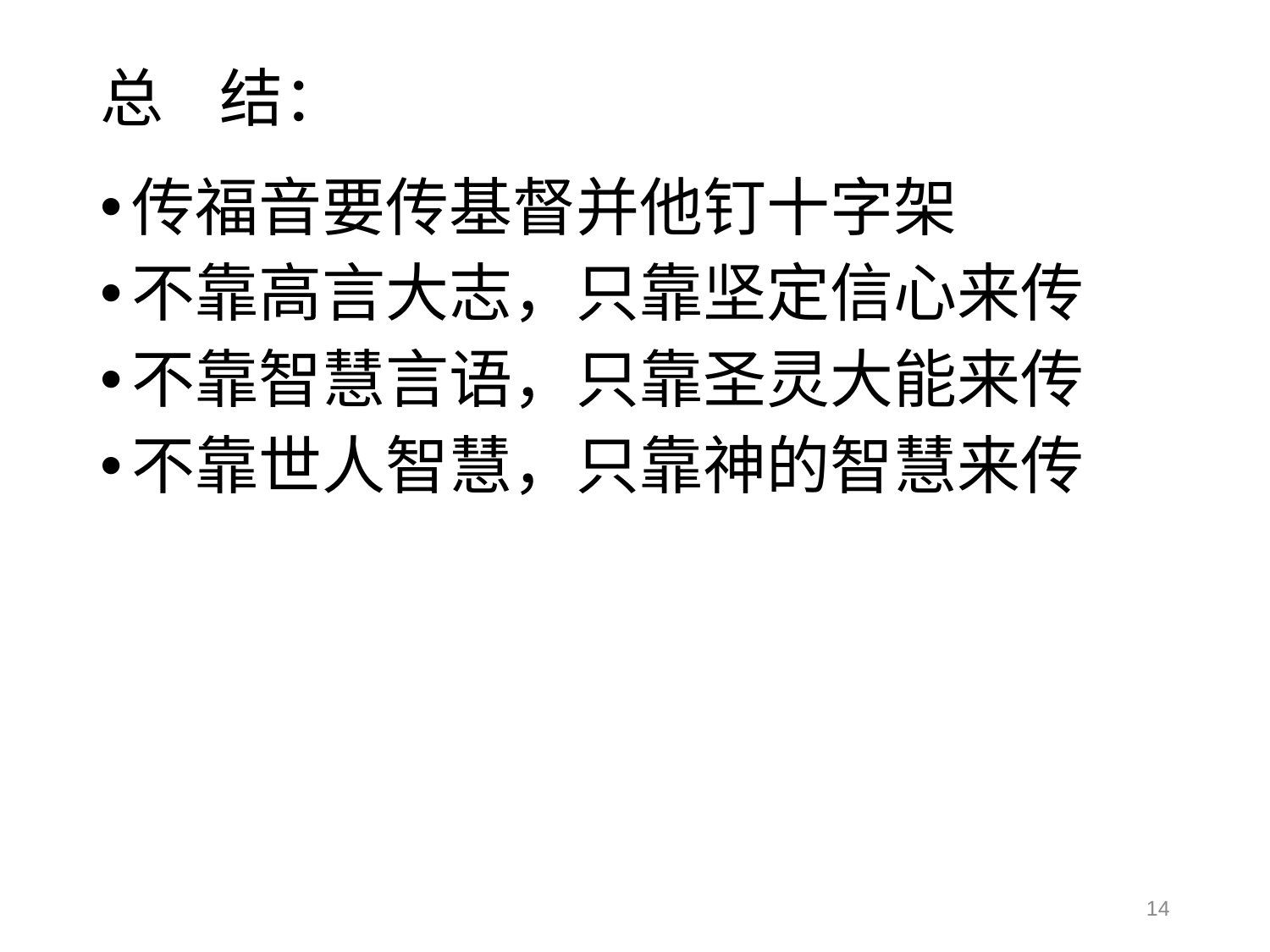

# 总    结：
传福音要传基督并他钉十字架
不靠高言大志，只靠坚定信心来传
不靠智慧言语，只靠圣灵大能来传
不靠世人智慧，只靠神的智慧来传

14